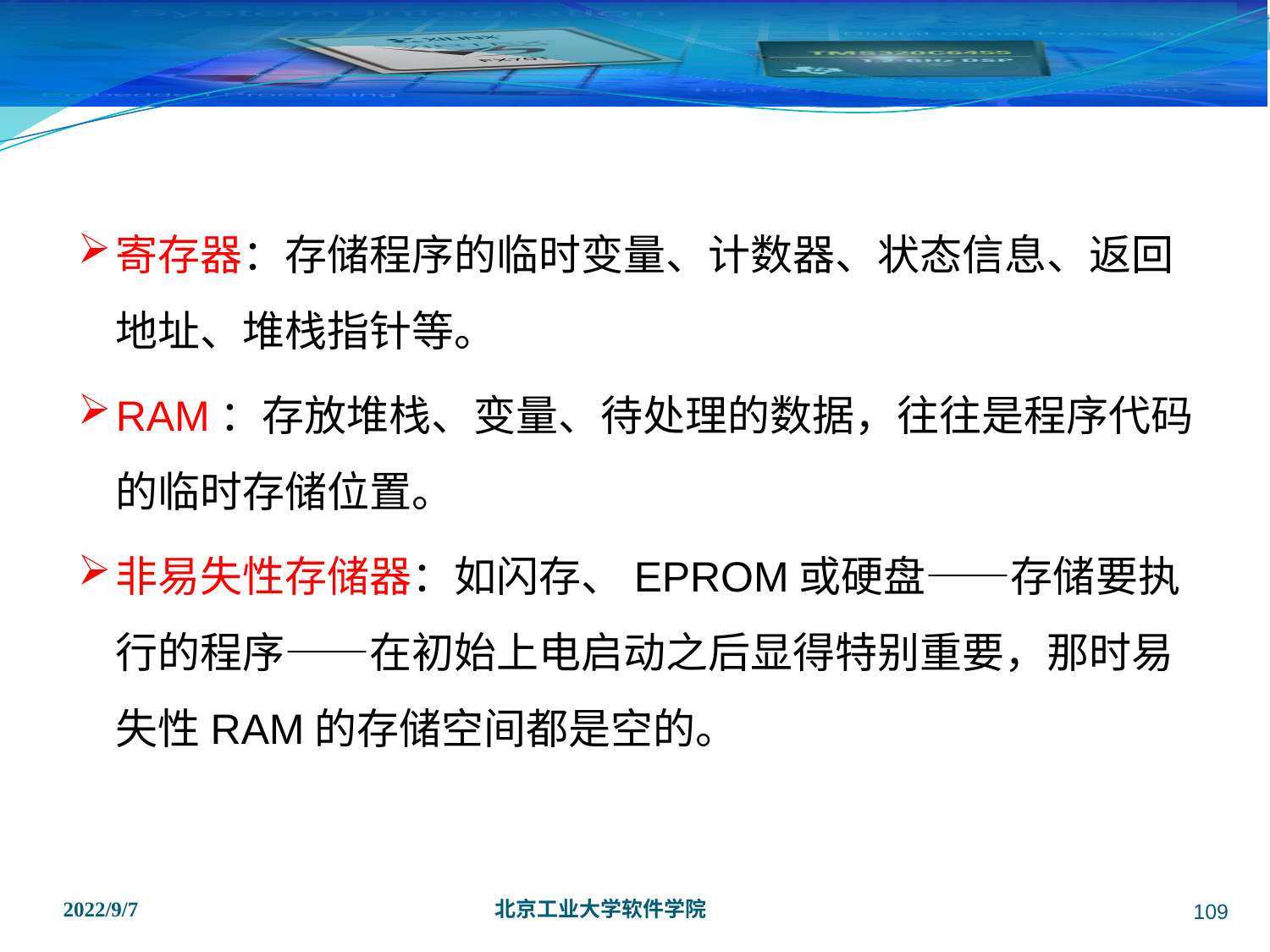

#
寄存器：存储程序的临时变量、计数器、状态信息、返回地址、堆栈指针等。
RAM：存放堆栈、变量、待处理的数据，往往是程序代码的临时存储位置。
非易失性存储器：如闪存、EPROM或硬盘——存储要执行的程序——在初始上电启动之后显得特别重要，那时易失性RAM的存储空间都是空的。